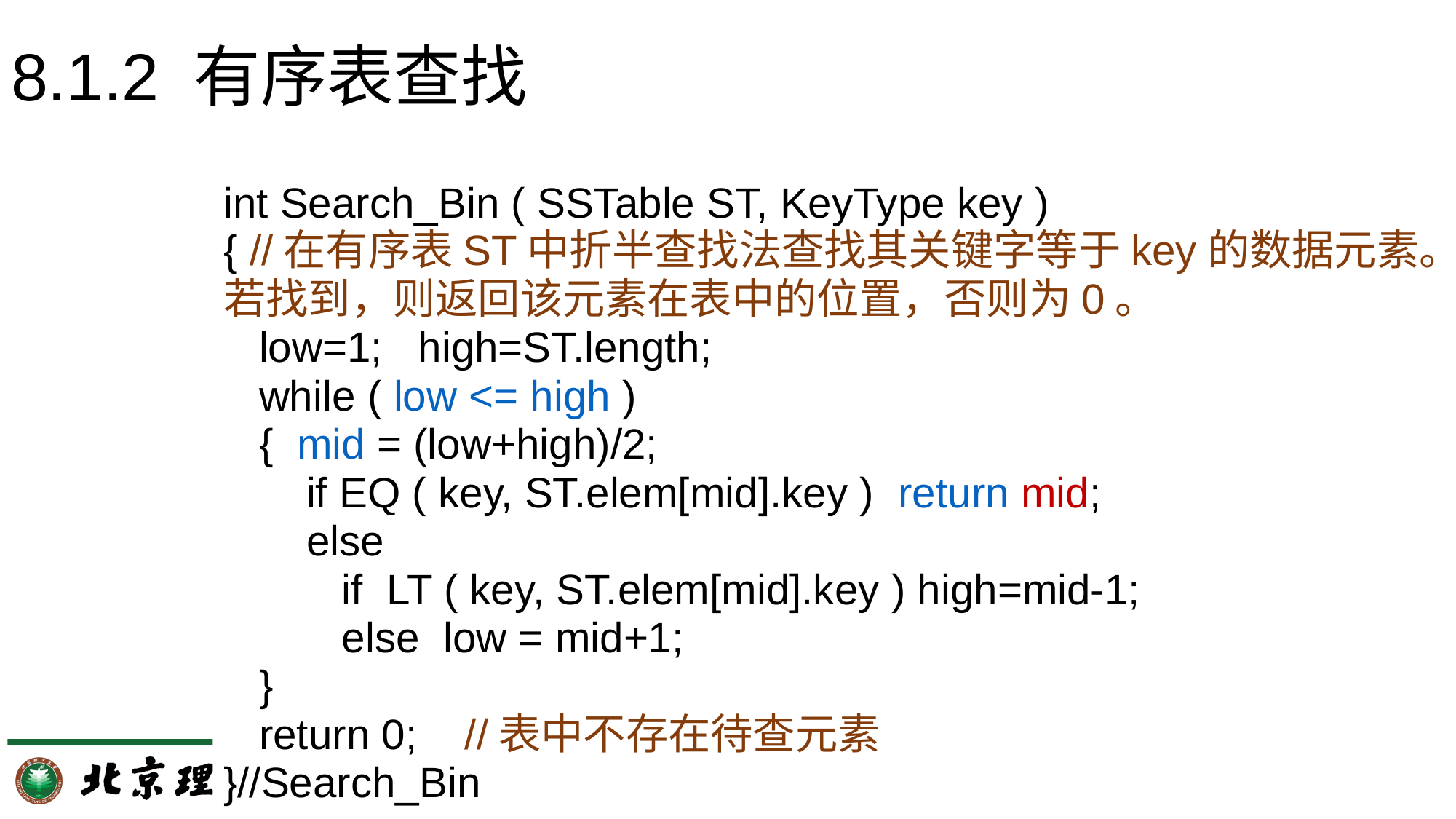

# 8.1.2 有序表查找
int Search_Bin ( SSTable ST, KeyType key )
{ //在有序表ST中折半查找法查找其关键字等于key的数据元素。若找到，则返回该元素在表中的位置，否则为0。
   low=1;   high=ST.length;
   while ( low <= high )
   {  mid = (low+high)/2;
       if EQ ( key, ST.elem[mid].key )  return mid;
       else
          if  LT ( key, ST.elem[mid].key ) high=mid-1;
          else  low = mid+1;
   }
   return 0;    //表中不存在待查元素
}//Search_Bin